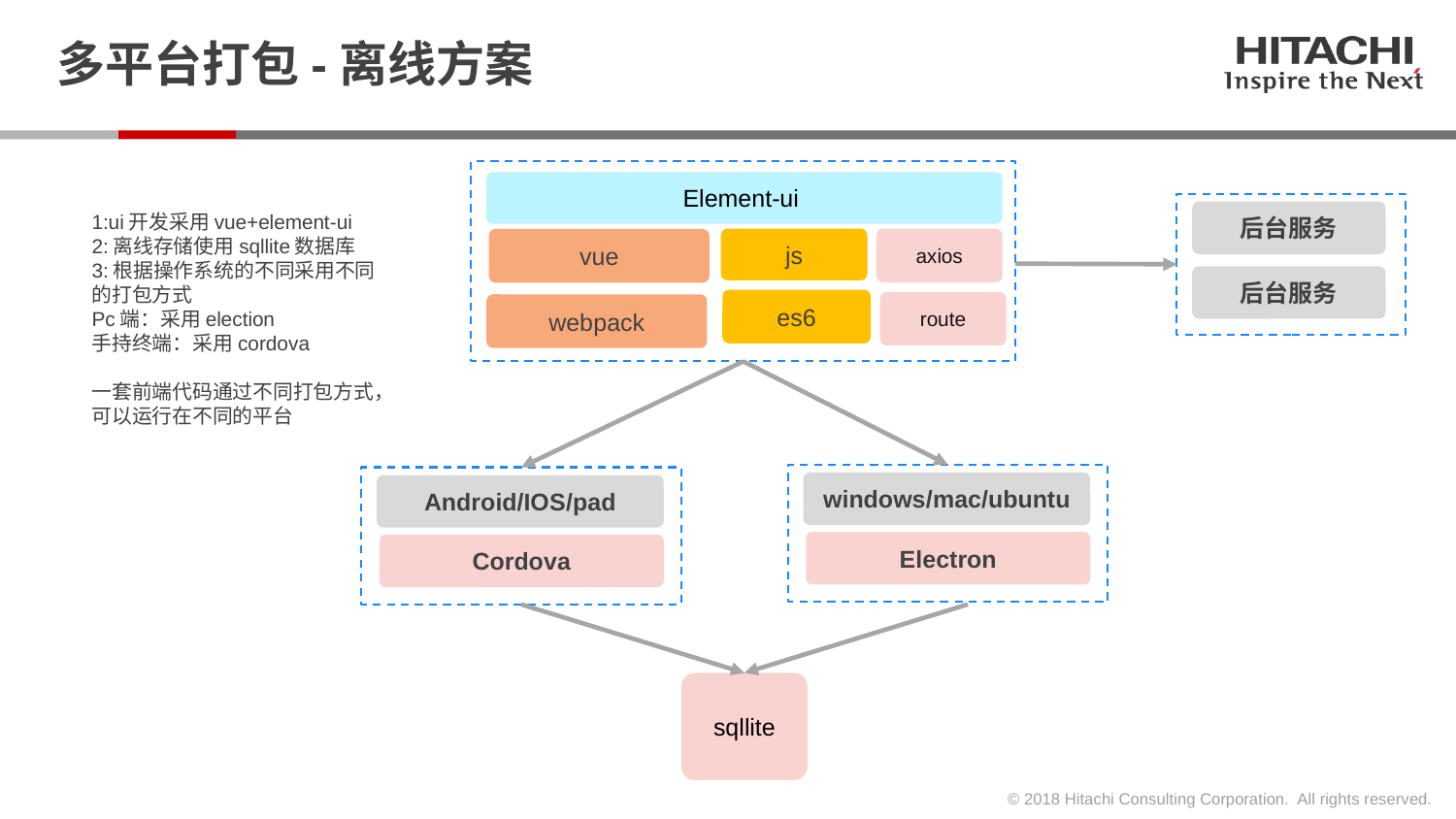

# 多平台打包-离线方案

Element-ui

后台服务
1:ui开发采用vue+element-ui
2:离线存储使用sqllite数据库
3:根据操作系统的不同采用不同
的打包方式
Pc端：采用election
手持终端：采用cordova

一套前端代码通过不同打包方式，
可以运行在不同的平台
js
axios
vue
后台服务
es6
route
webpack

windows/mac/ubuntu
Android/IOS/pad
Electron
Cordova
sqllite